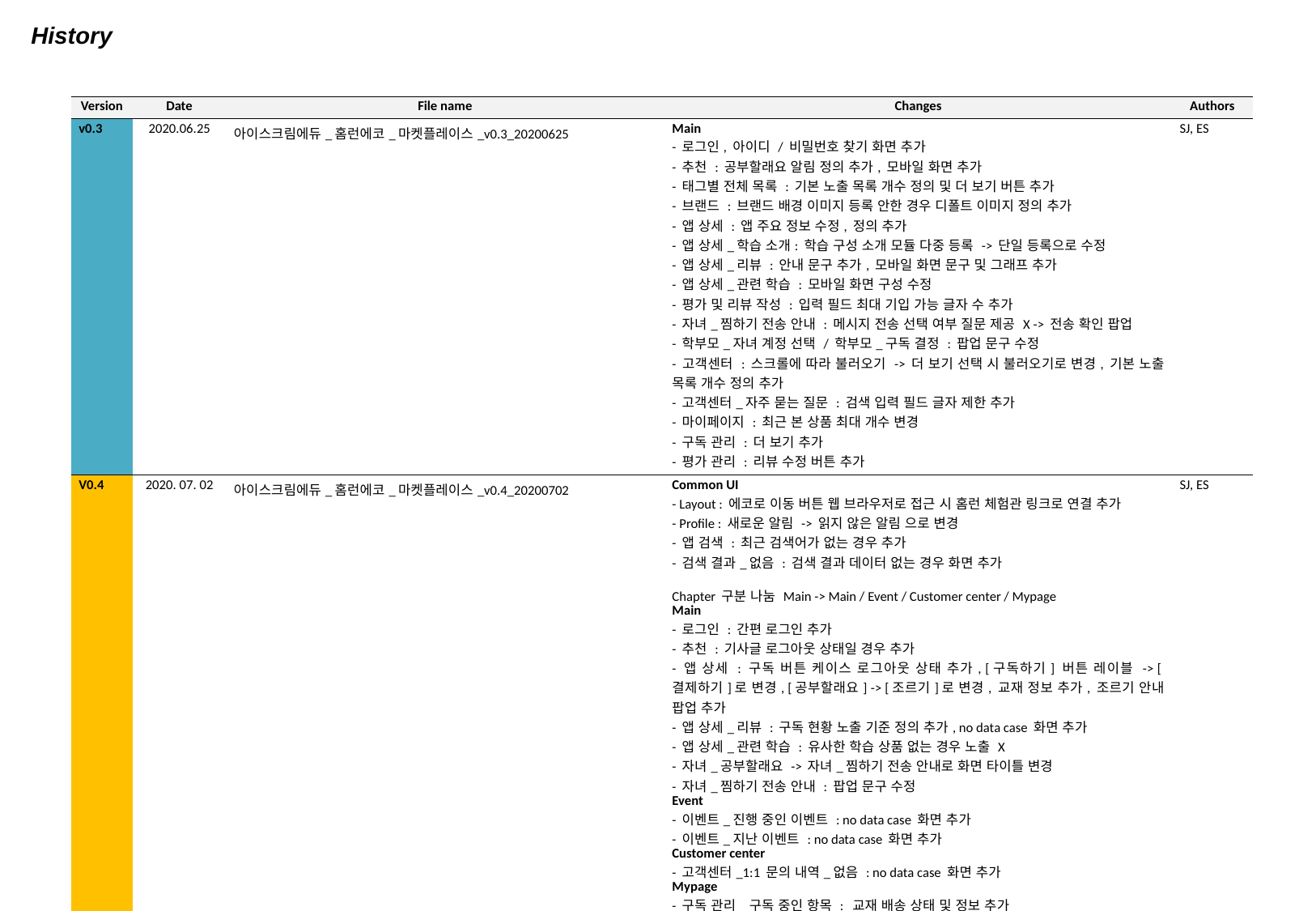

History
| Version | Date | File name | Changes | Authors |
| --- | --- | --- | --- | --- |
| v0.3 | 2020.06.25 | 아이스크림에듀\_홈런에코\_마켓플레이스\_v0.3\_20200625 | Main - 로그인, 아이디 / 비밀번호 찾기 화면 추가 - 추천 : 공부할래요 알림 정의 추가, 모바일 화면 추가 - 태그별 전체 목록 : 기본 노출 목록 개수 정의 및 더 보기 버튼 추가 - 브랜드 : 브랜드 배경 이미지 등록 안한 경우 디폴트 이미지 정의 추가 - 앱 상세 : 앱 주요 정보 수정, 정의 추가 - 앱 상세\_학습 소개: 학습 구성 소개 모듈 다중 등록 -> 단일 등록으로 수정 - 앱 상세\_리뷰 : 안내 문구 추가, 모바일 화면 문구 및 그래프 추가 - 앱 상세\_관련 학습 : 모바일 화면 구성 수정 - 평가 및 리뷰 작성 : 입력 필드 최대 기입 가능 글자 수 추가 - 자녀\_찜하기 전송 안내 : 메시지 전송 선택 여부 질문 제공 X -> 전송 확인 팝업 - 학부모\_자녀 계정 선택 / 학부모\_구독 결정 : 팝업 문구 수정 - 고객센터 : 스크롤에 따라 불러오기 -> 더 보기 선택 시 불러오기로 변경, 기본 노출 목록 개수 정의 추가 - 고객센터\_자주 묻는 질문 : 검색 입력 필드 글자 제한 추가 - 마이페이지 : 최근 본 상품 최대 개수 변경 - 구독 관리 : 더 보기 추가 - 평가 관리 : 리뷰 수정 버튼 추가 | SJ, ES |
| V0.4 | 2020. 07. 02 | 아이스크림에듀\_홈런에코\_마켓플레이스\_v0.4\_20200702 | Common UI - Layout : 에코로 이동 버튼 웹 브라우저로 접근 시 홈런 체험관 링크로 연결 추가 - Profile : 새로운 알림 -> 읽지 않은 알림 으로 변경 - 앱 검색 : 최근 검색어가 없는 경우 추가 - 검색 결과\_없음 : 검색 결과 데이터 없는 경우 화면 추가 Chapter 구분 나눔 Main -> Main / Event / Customer center / Mypage Main - 로그인 : 간편 로그인 추가 - 추천 : 기사글 로그아웃 상태일 경우 추가 - 앱 상세 : 구독 버튼 케이스 로그아웃 상태 추가, [구독하기] 버튼 레이블 -> [결제하기]로 변경, [공부할래요] -> [조르기]로 변경, 교재 정보 추가, 조르기 안내 팝업 추가 - 앱 상세\_리뷰 : 구독 현황 노출 기준 정의 추가, no data case 화면 추가 - 앱 상세\_관련 학습 : 유사한 학습 상품 없는 경우 노출 X - 자녀\_공부할래요 -> 자녀\_찜하기 전송 안내로 화면 타이틀 변경 - 자녀\_찜하기 전송 안내 : 팝업 문구 수정 Event - 이벤트\_진행 중인 이벤트 : no data case 화면 추가 - 이벤트\_지난 이벤트 : no data case 화면 추가 Customer center - 고객센터\_1:1 문의 내역\_없음 : no data case 화면 추가 Mypage - 구독 관리\_구독 중인 항목 : 교재 배송 상태 및 정보 추가 - 구독 관리\_구독 중인 항목 : no data case 화면 추가 - 구독 관리\_구독이 만료된 항목 : no data case 화면 추가 - 구독 관리\_환불 요청 내역 : no data case 화면 추가 - 평가 관리 : no data case 화면 추가 | SJ, ES |